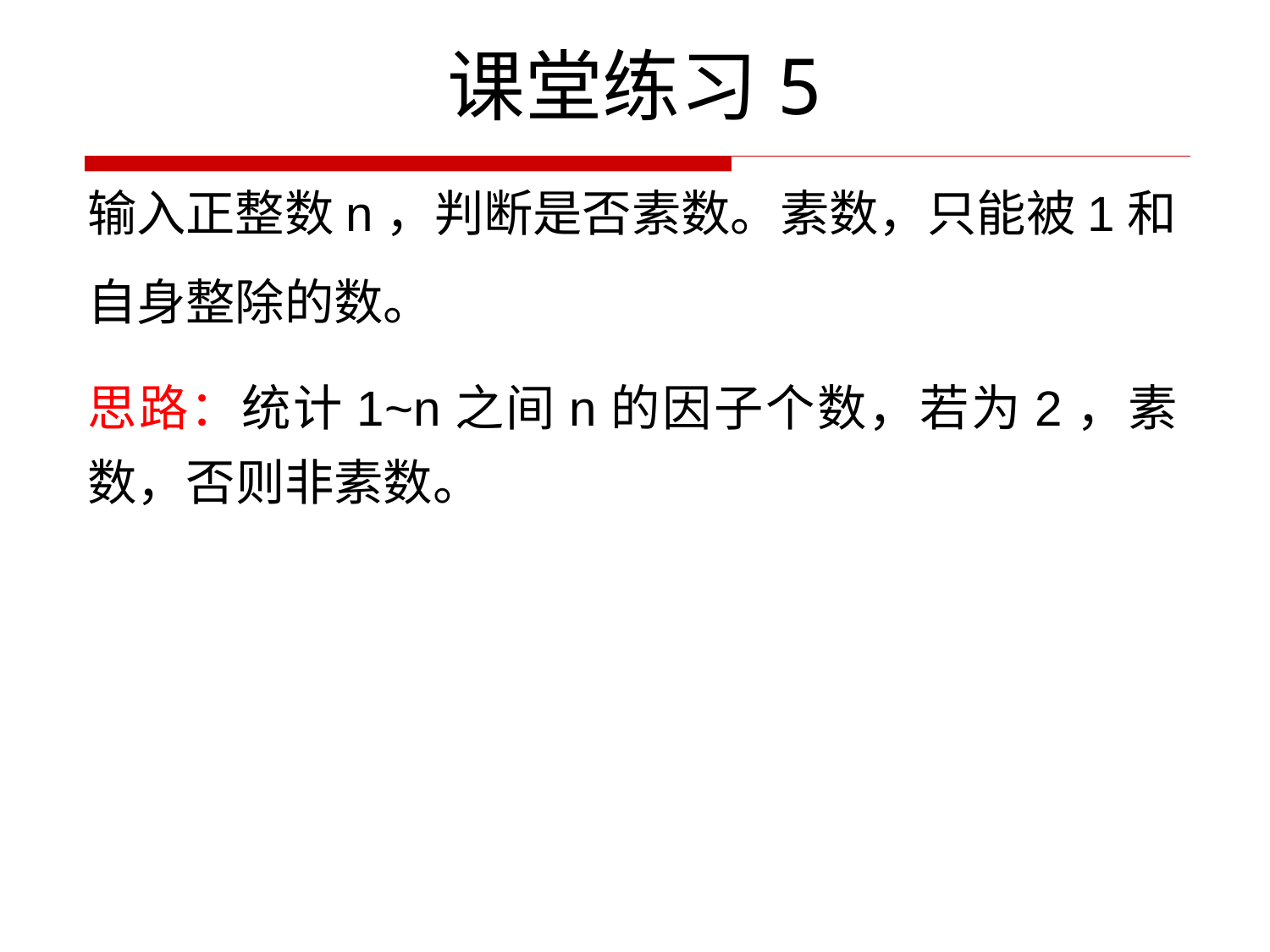

课堂练习5
输入正整数n，判断是否素数。素数，只能被1和自身整除的数。
思路：统计1~n之间n的因子个数，若为2，素数，否则非素数。